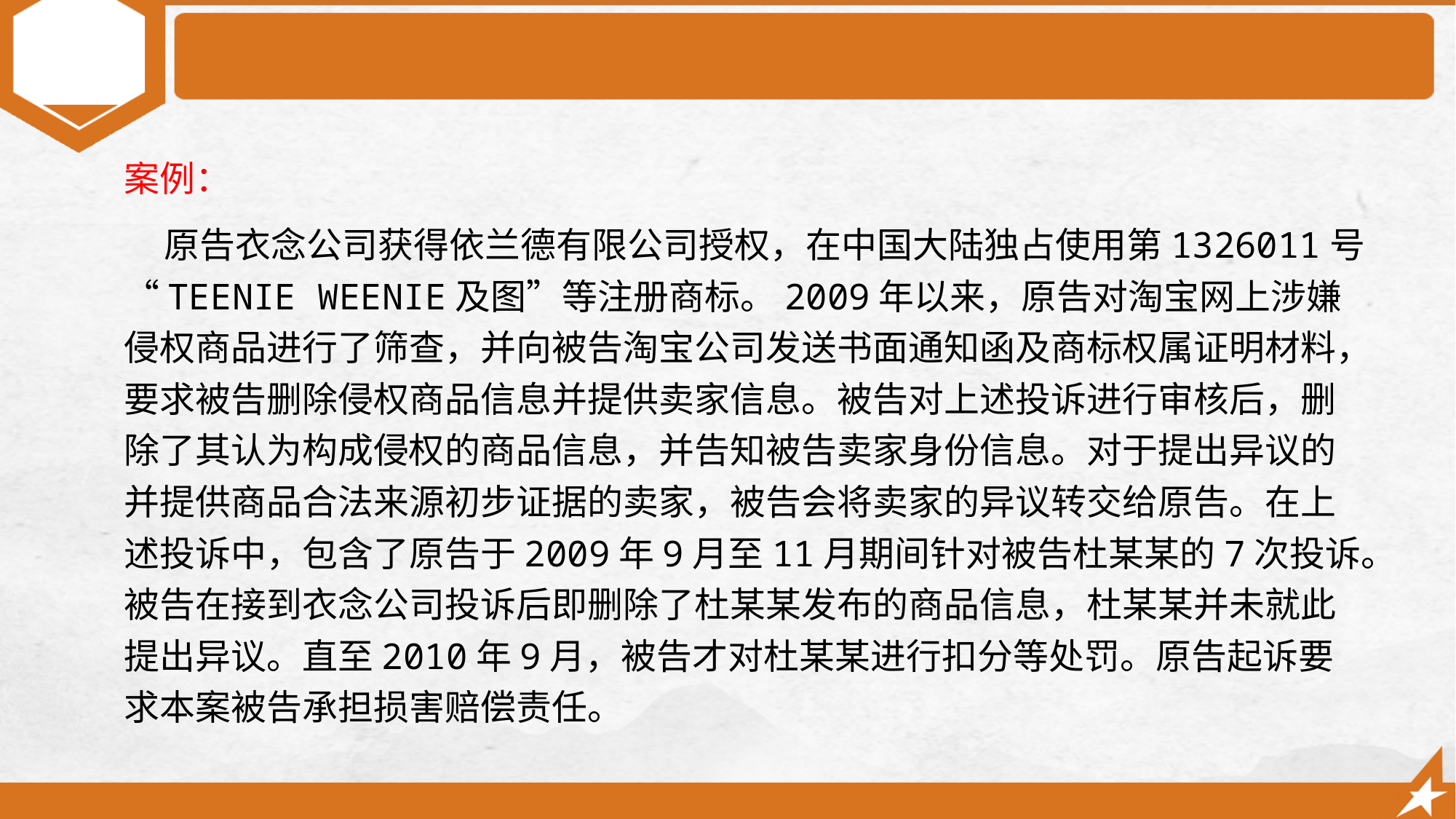

案例：
    原告衣念公司获得依兰德有限公司授权，在中国大陆独占使用第1326011号“TEENIE WEENIE及图”等注册商标。2009年以来，原告对淘宝网上涉嫌侵权商品进行了筛查，并向被告淘宝公司发送书面通知函及商标权属证明材料，要求被告删除侵权商品信息并提供卖家信息。被告对上述投诉进行审核后，删除了其认为构成侵权的商品信息，并告知被告卖家身份信息。对于提出异议的并提供商品合法来源初步证据的卖家，被告会将卖家的异议转交给原告。在上述投诉中，包含了原告于2009年9月至11月期间针对被告杜某某的7次投诉。被告在接到衣念公司投诉后即删除了杜某某发布的商品信息，杜某某并未就此提出异议。直至2010年9月，被告才对杜某某进行扣分等处罚。原告起诉要求本案被告承担损害赔偿责任。